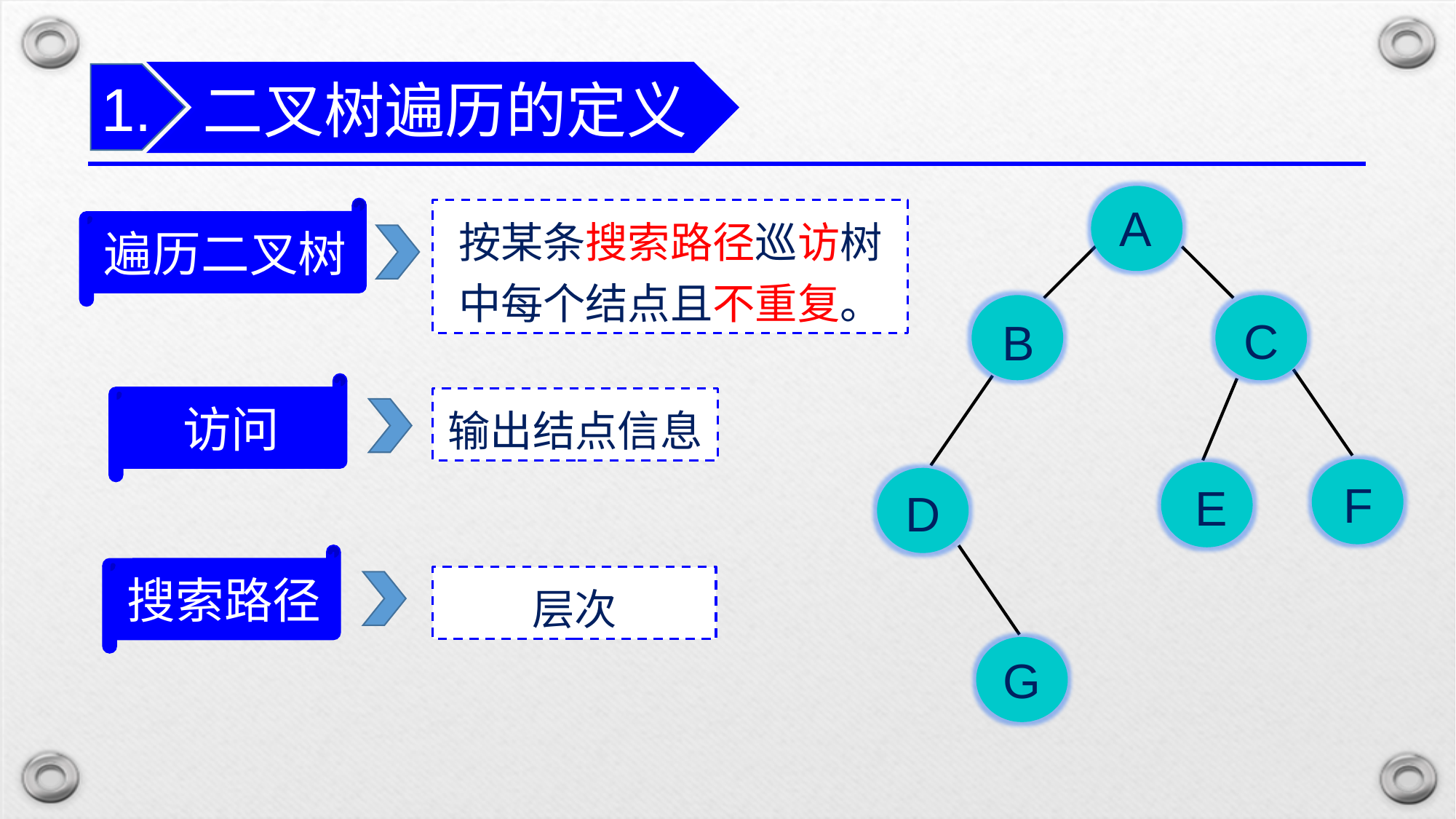

二叉树遍历的定义

1.

A

B

C

F

E

D

G
遍历二叉树
按某条搜索路径巡访树中每个结点且不重复。

访问
输出结点信息

搜索路径
层次